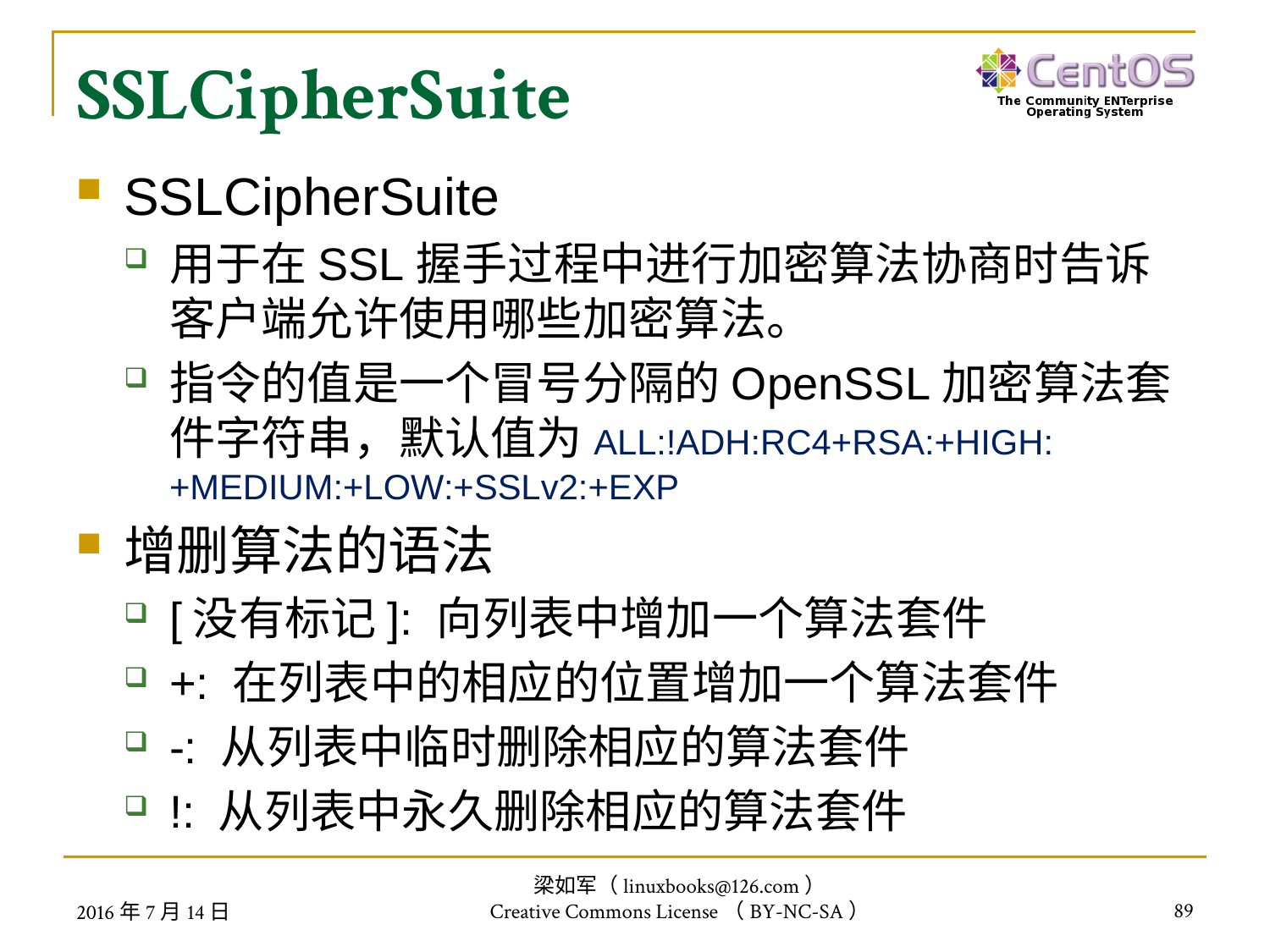

# SSLCipherSuite
SSLCipherSuite
用于在SSL握手过程中进行加密算法协商时告诉客户端允许使用哪些加密算法。
指令的值是一个冒号分隔的OpenSSL加密算法套件字符串，默认值为ALL:!ADH:RC4+RSA:+HIGH:+MEDIUM:+LOW:+SSLv2:+EXP
增删算法的语法
[没有标记]: 向列表中增加一个算法套件
+: 在列表中的相应的位置增加一个算法套件
-: 从列表中临时删除相应的算法套件
!: 从列表中永久删除相应的算法套件

梁如军（linuxbooks@126.com）
Creative Commons License（BY-NC-SA）
2016年7月14日
89